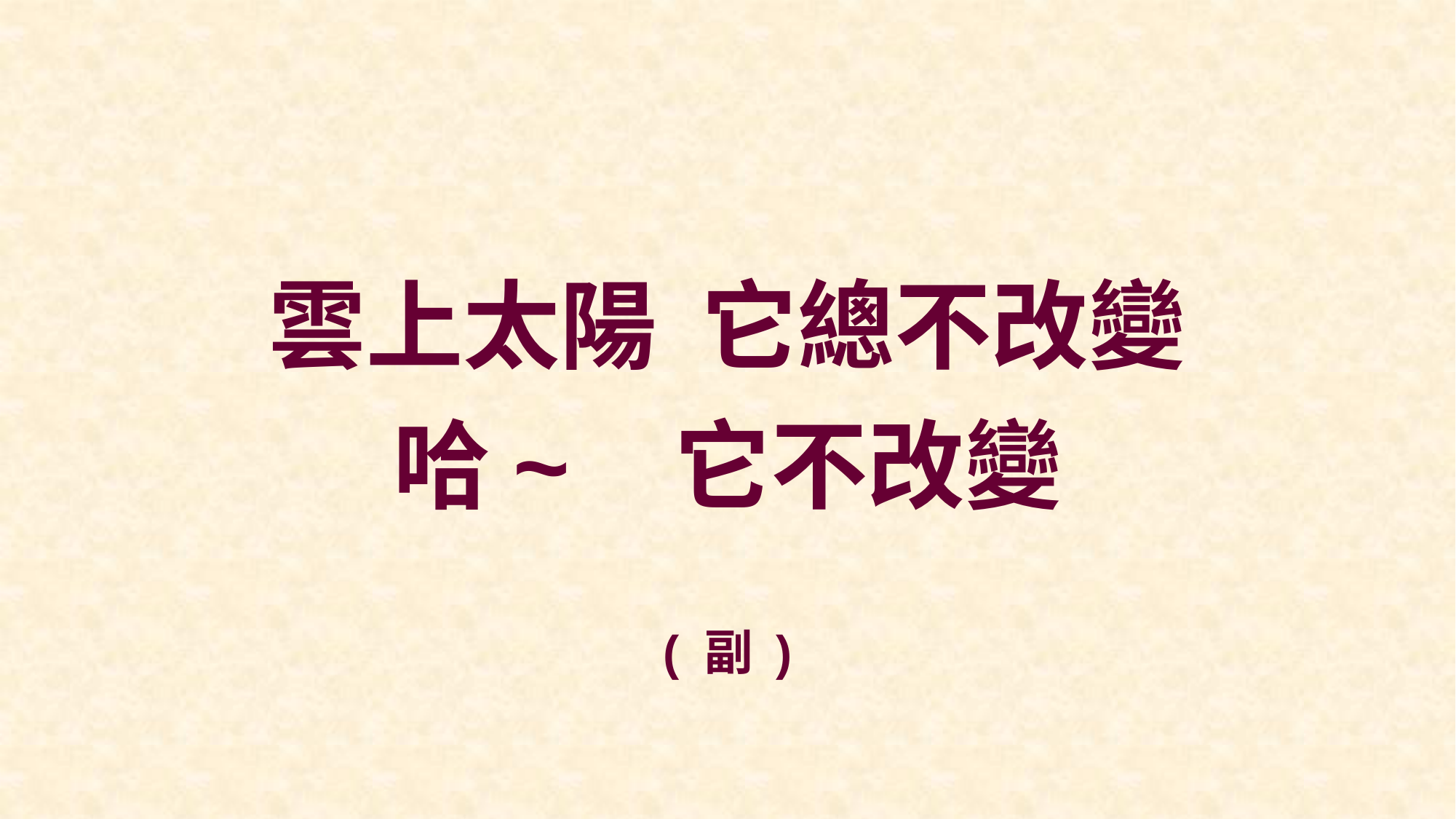

雲上太陽  它總不改變
哈~   它不改變
( 副 )